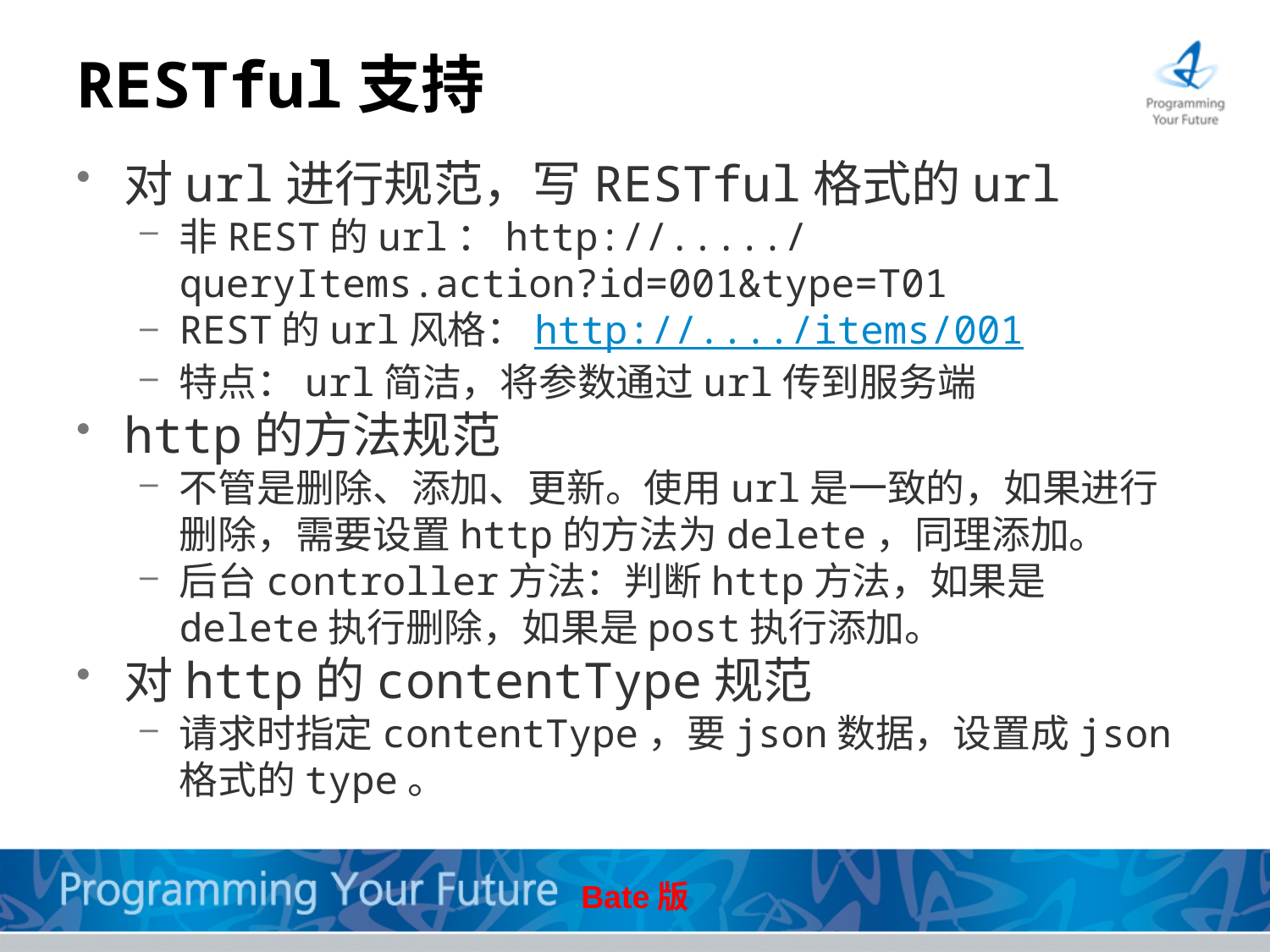

# RESTful支持
对url进行规范，写RESTful格式的url
非REST的url：http://...../queryItems.action?id=001&type=T01
REST的url风格：http://..../items/001
特点：url简洁，将参数通过url传到服务端
http的方法规范
不管是删除、添加、更新。使用url是一致的，如果进行删除，需要设置http的方法为delete，同理添加。
后台controller方法：判断http方法，如果是delete执行删除，如果是post执行添加。
对http的contentType规范
请求时指定contentType，要json数据，设置成json格式的type。